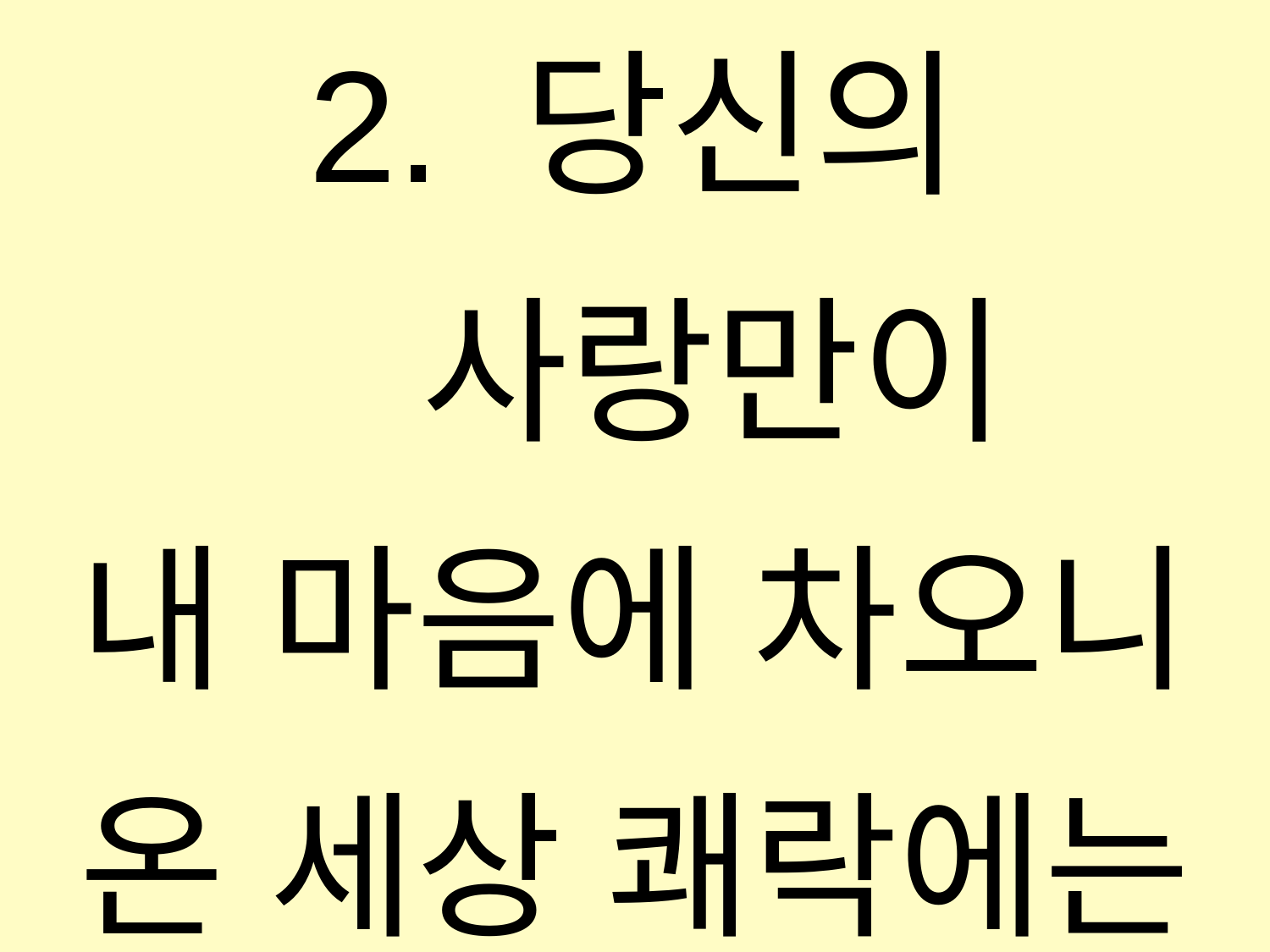

2. 당신의 사랑만이
내 마음에 차오니
온 세상 쾌락에는
허전할 뿐 입니다.